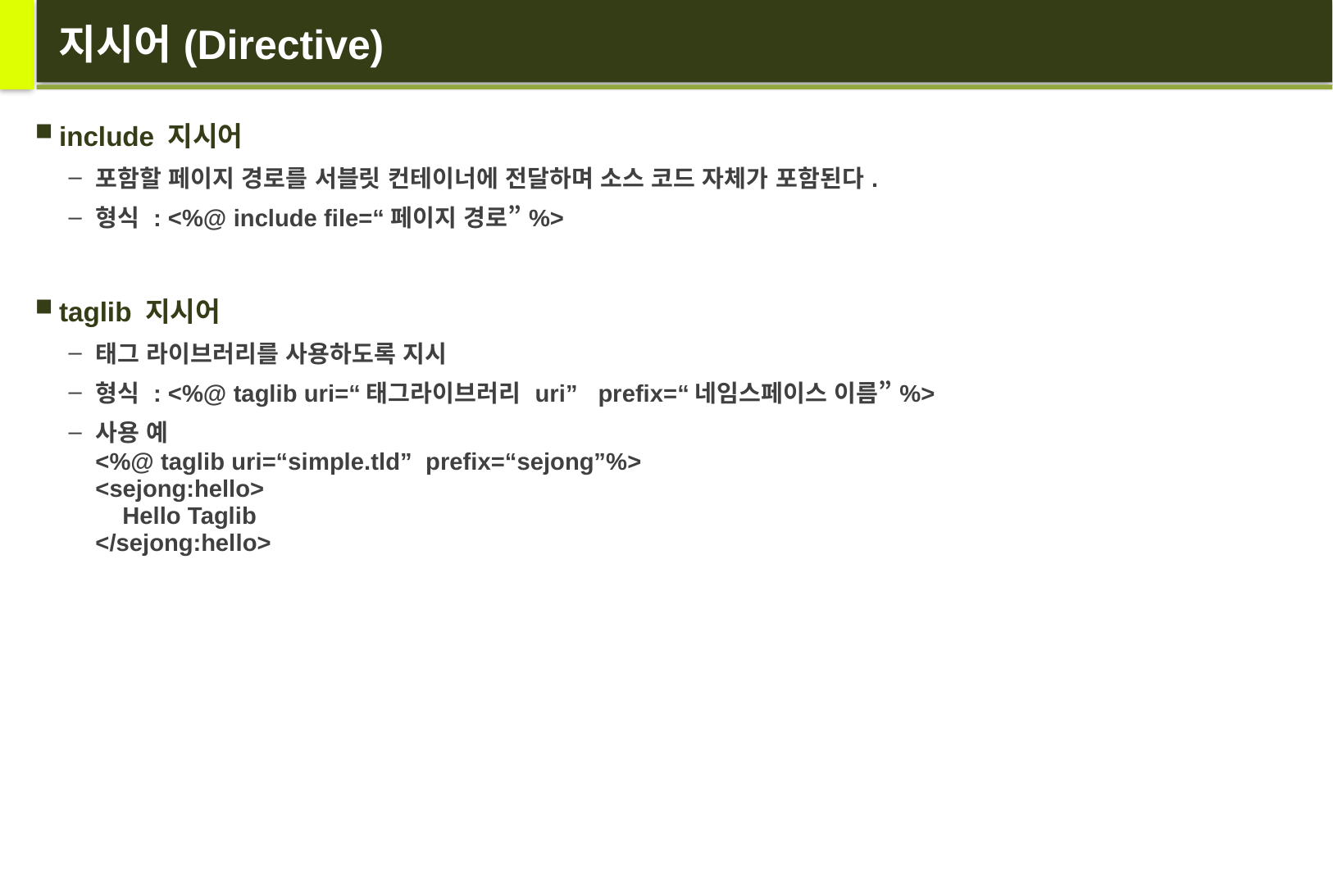

# 지시어(Directive)
include 지시어
포함할 페이지 경로를 서블릿 컨테이너에 전달하며 소스 코드 자체가 포함된다.
형식 : <%@ include file=“페이지 경로”%>

taglib 지시어
태그 라이브러리를 사용하도록 지시
형식 : <%@ taglib uri=“태그라이브러리 uri”   prefix=“네임스페이스 이름”%>
사용 예
<%@ taglib uri=“simple.tld”  prefix=“sejong”%>
<sejong:hello>
    Hello Taglib
</sejong:hello>